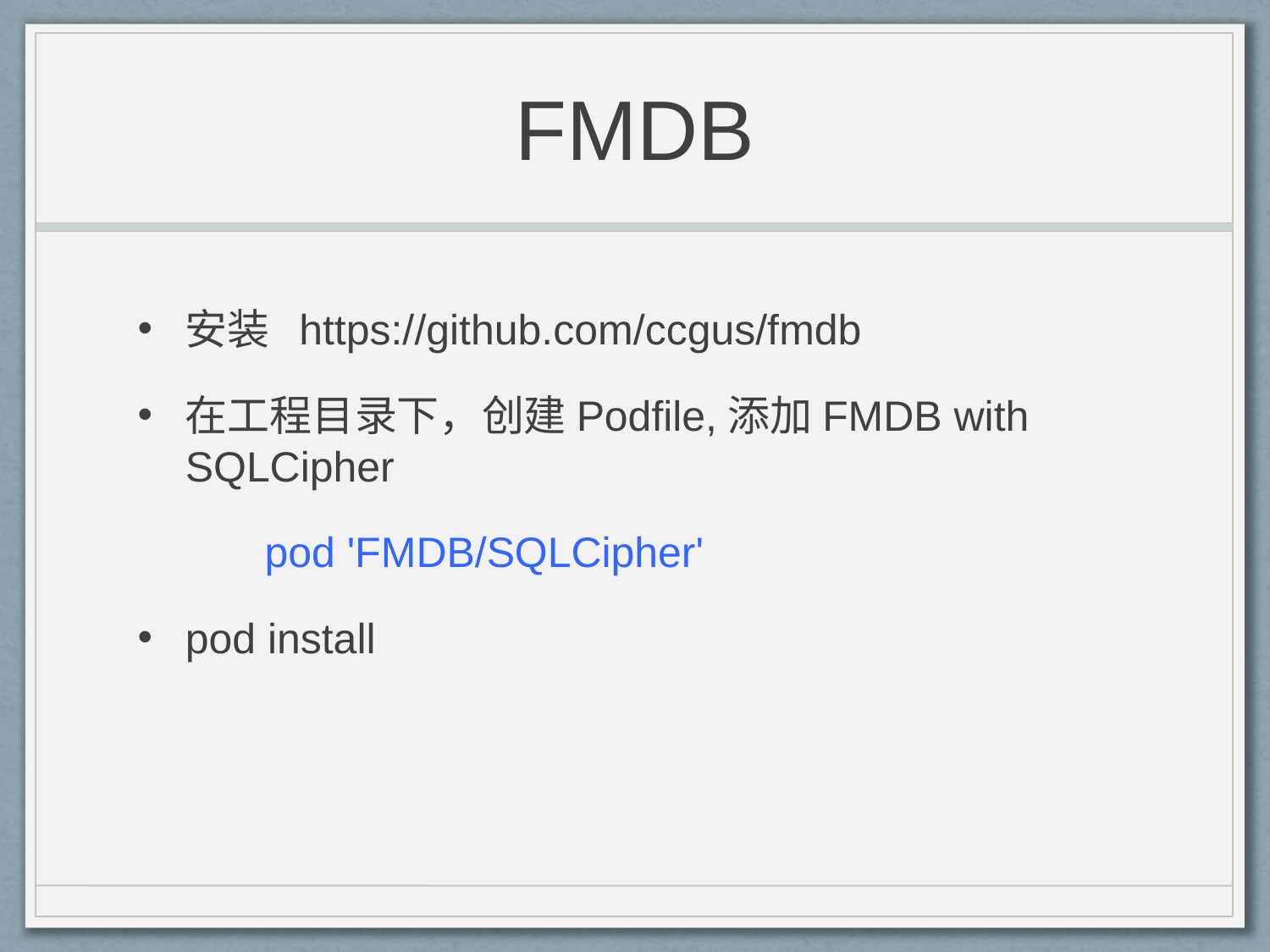

# FMDB
安装  https://github.com/ccgus/fmdb
在工程目录下，创建Podfile,添加FMDB with SQLCipher
	pod 'FMDB/SQLCipher'
pod install